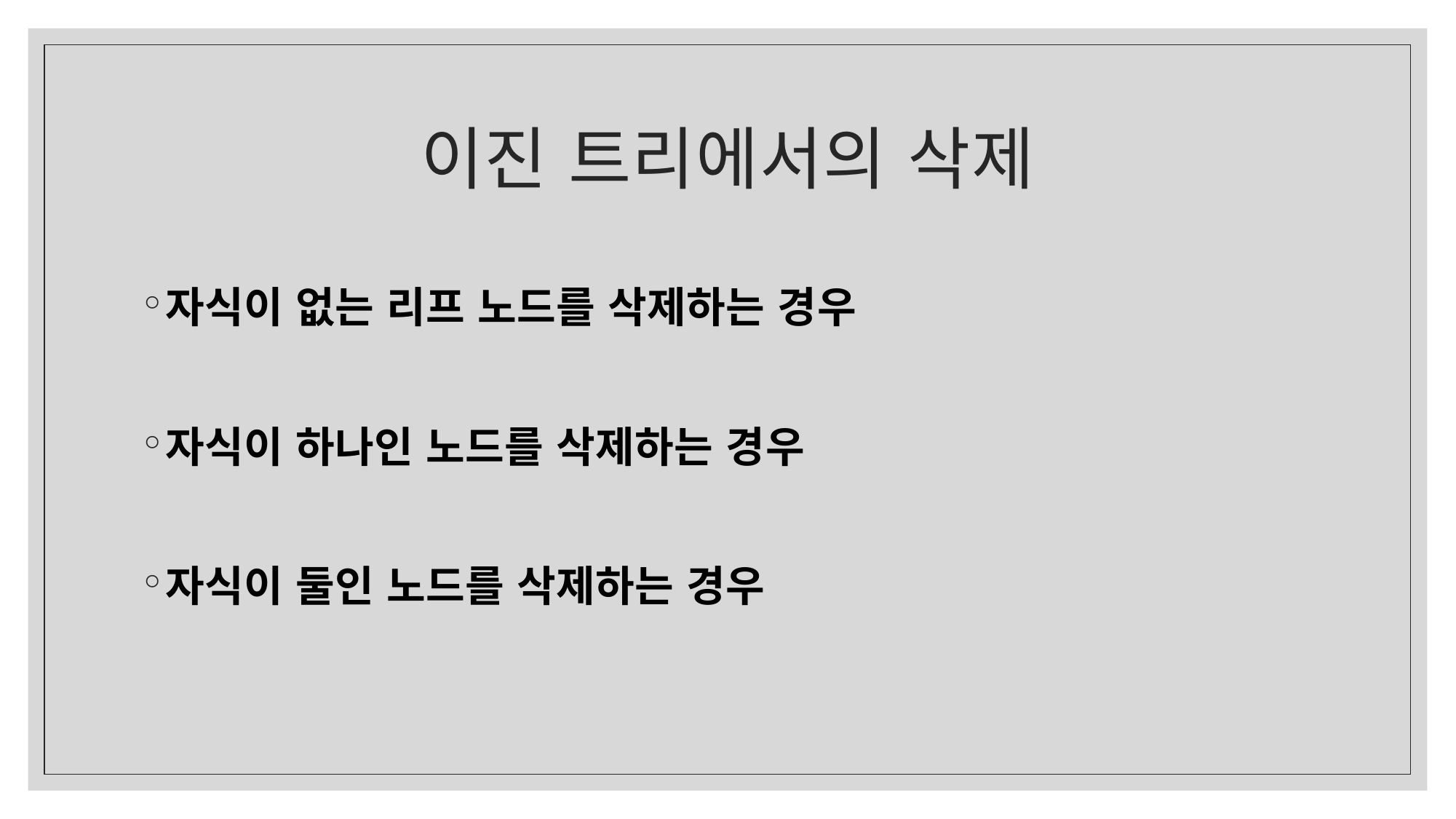

# 이진 트리에서의 삭제
자식이 없는 리프 노드를 삭제하는 경우

자식이 하나인 노드를 삭제하는 경우

자식이 둘인 노드를 삭제하는 경우